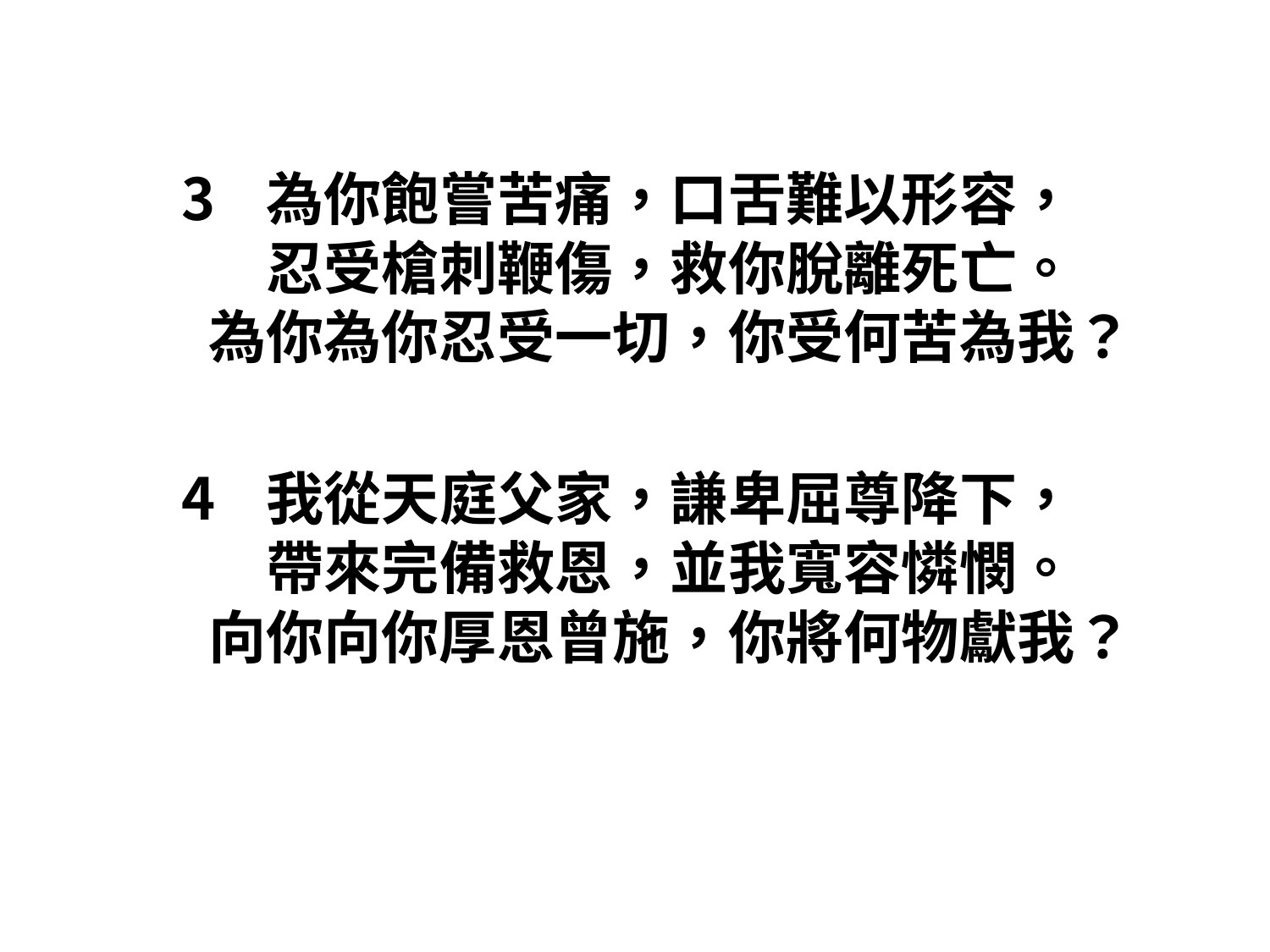

#
為你飽嘗苦痛，口舌難以形容，
忍受槍刺鞭傷，救你脫離死亡。
為你為你忍受一切，你受何苦為我？

我從天庭父家，謙卑屈尊降下，
帶來完備救恩，並我寬容憐憫。
向你向你厚恩曾施，你將何物獻我？